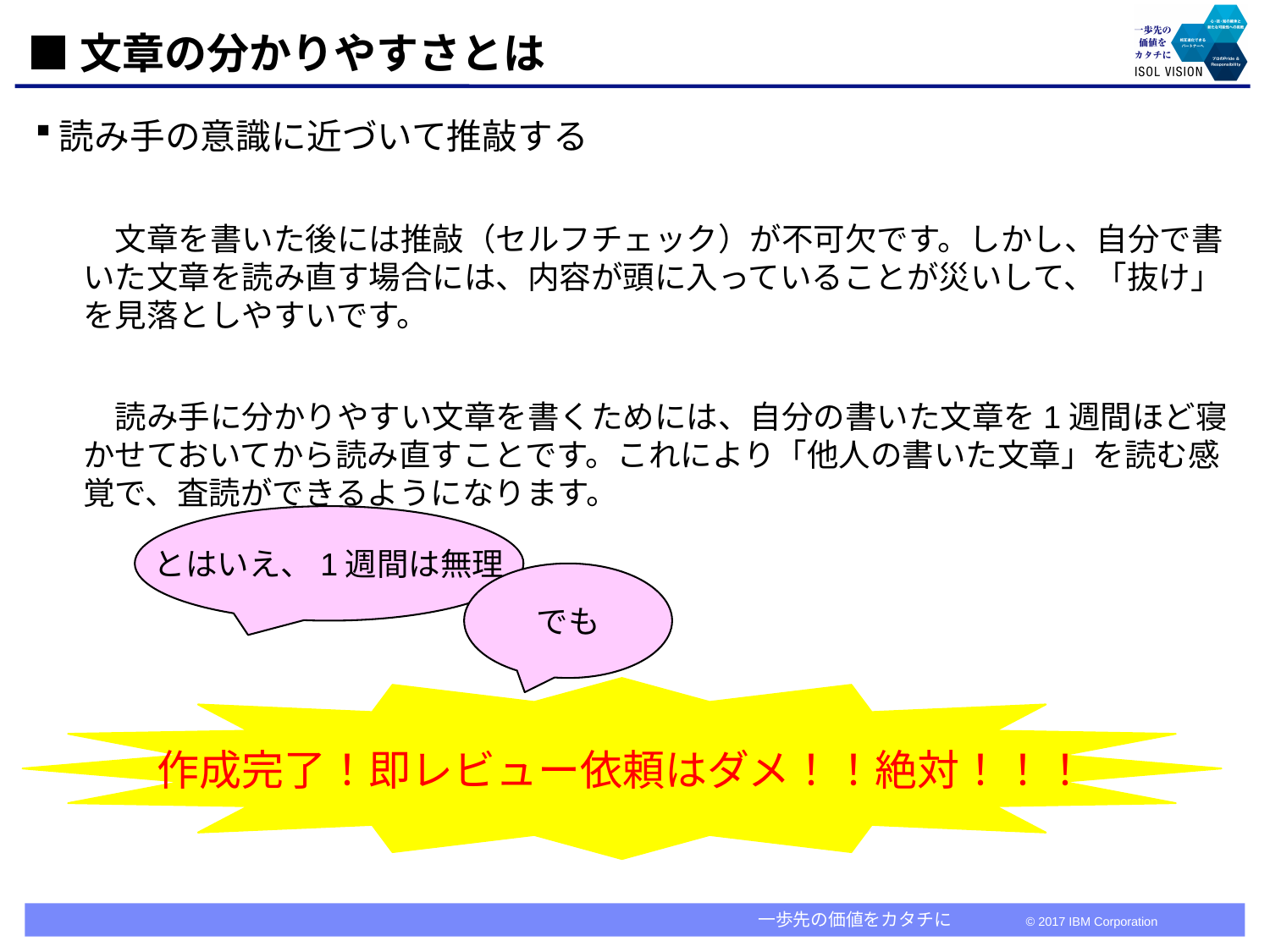

# ■文章の分かりやすさとは
読み手の意識に近づいて推敲する

　文章を書いた後には推敲（セルフチェック）が不可欠です。しかし、自分で書いた文章を読み直す場合には、内容が頭に入っていることが災いして、「抜け」を見落としやすいです。

　読み手に分かりやすい文章を書くためには、自分の書いた文章を1週間ほど寝かせておいてから読み直すことです。これにより「他人の書いた文章」を読む感覚で、査読ができるようになります。

とはいえ、1週間は無理
でも
作成完了！即レビュー依頼はダメ！！絶対！！！